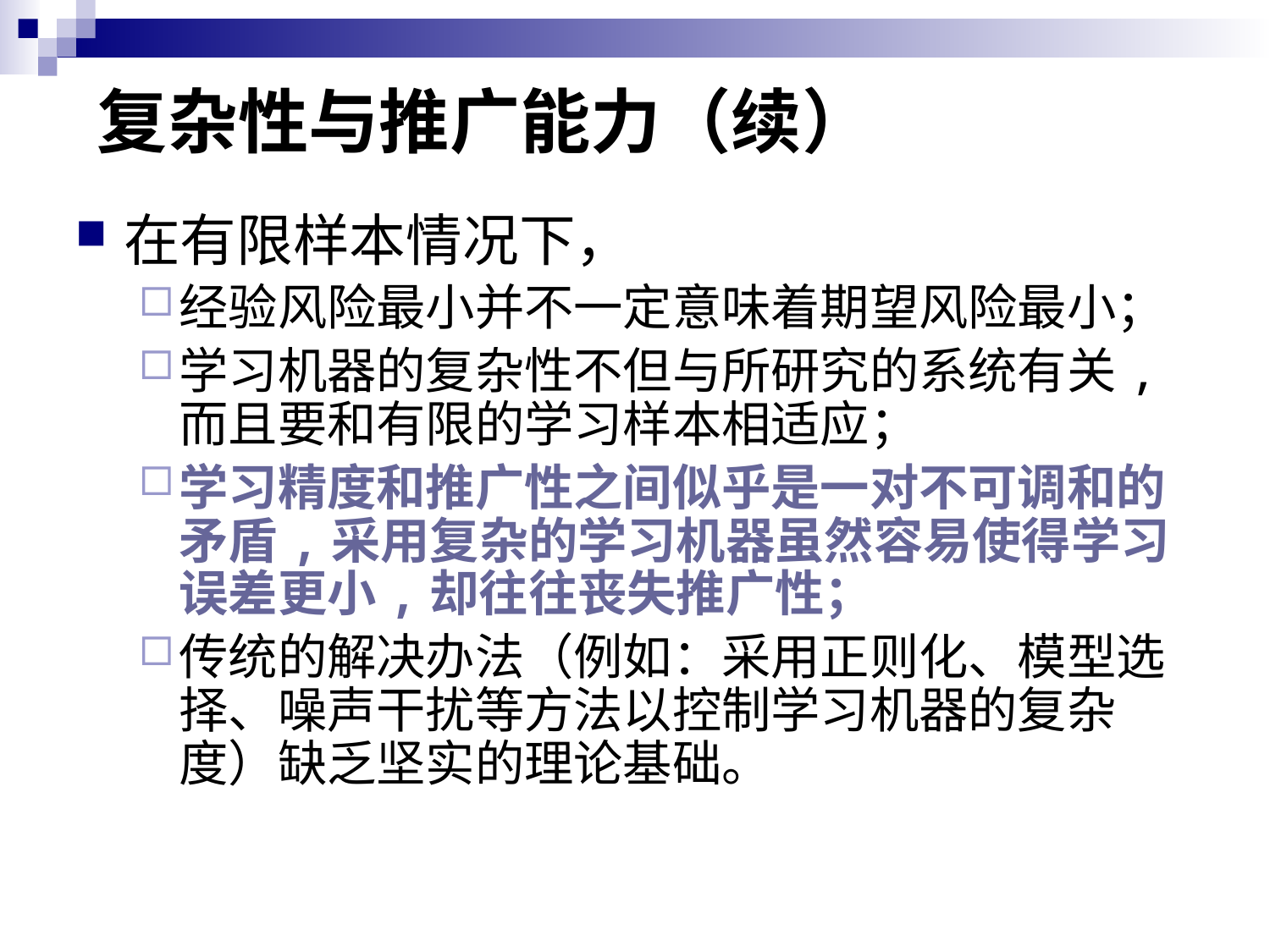

# 复杂性与推广能力（续）
在有限样本情况下，
经验风险最小并不一定意味着期望风险最小；
学习机器的复杂性不但与所研究的系统有关,而且要和有限的学习样本相适应；
学习精度和推广性之间似乎是一对不可调和的矛盾,采用复杂的学习机器虽然容易使得学习误差更小,却往往丧失推广性；
传统的解决办法（例如：采用正则化、模型选择、噪声干扰等方法以控制学习机器的复杂度）缺乏坚实的理论基础。